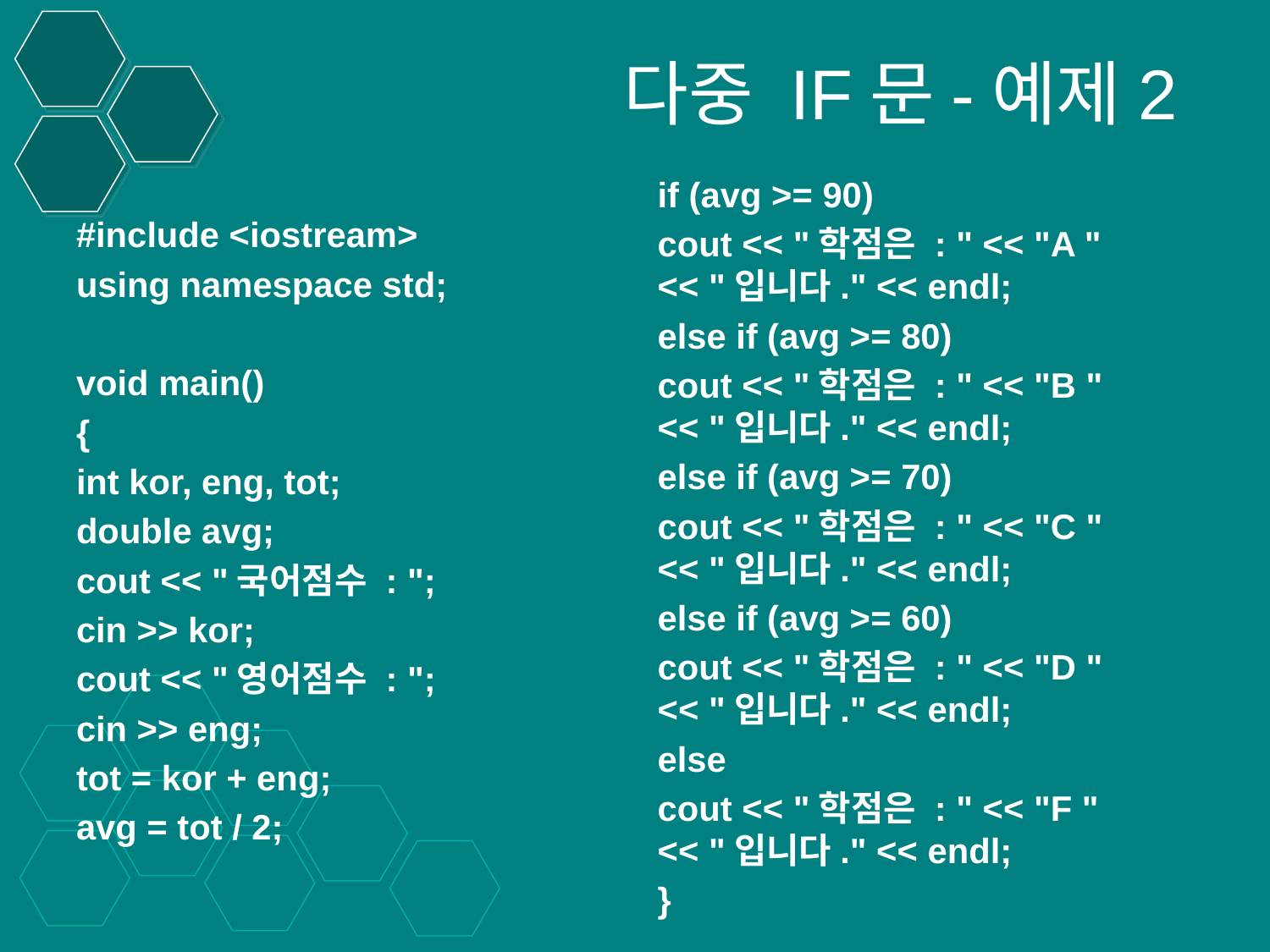

# 다중 IF문-예제2
if (avg >= 90)
cout << "학점은 : " << "A " << "입니다." << endl;
else if (avg >= 80)
cout << "학점은 : " << "B " << "입니다." << endl;
else if (avg >= 70)
cout << "학점은 : " << "C " << "입니다." << endl;
else if (avg >= 60)
cout << "학점은 : " << "D " << "입니다." << endl;
else
cout << "학점은 : " << "F " << "입니다." << endl;
}

#include <iostream>
using namespace std;

void main()
{
int kor, eng, tot;
double avg;
cout << "국어점수 : ";
cin >> kor;
cout << "영어점수 : ";
cin >> eng;
tot = kor + eng;
avg = tot / 2;